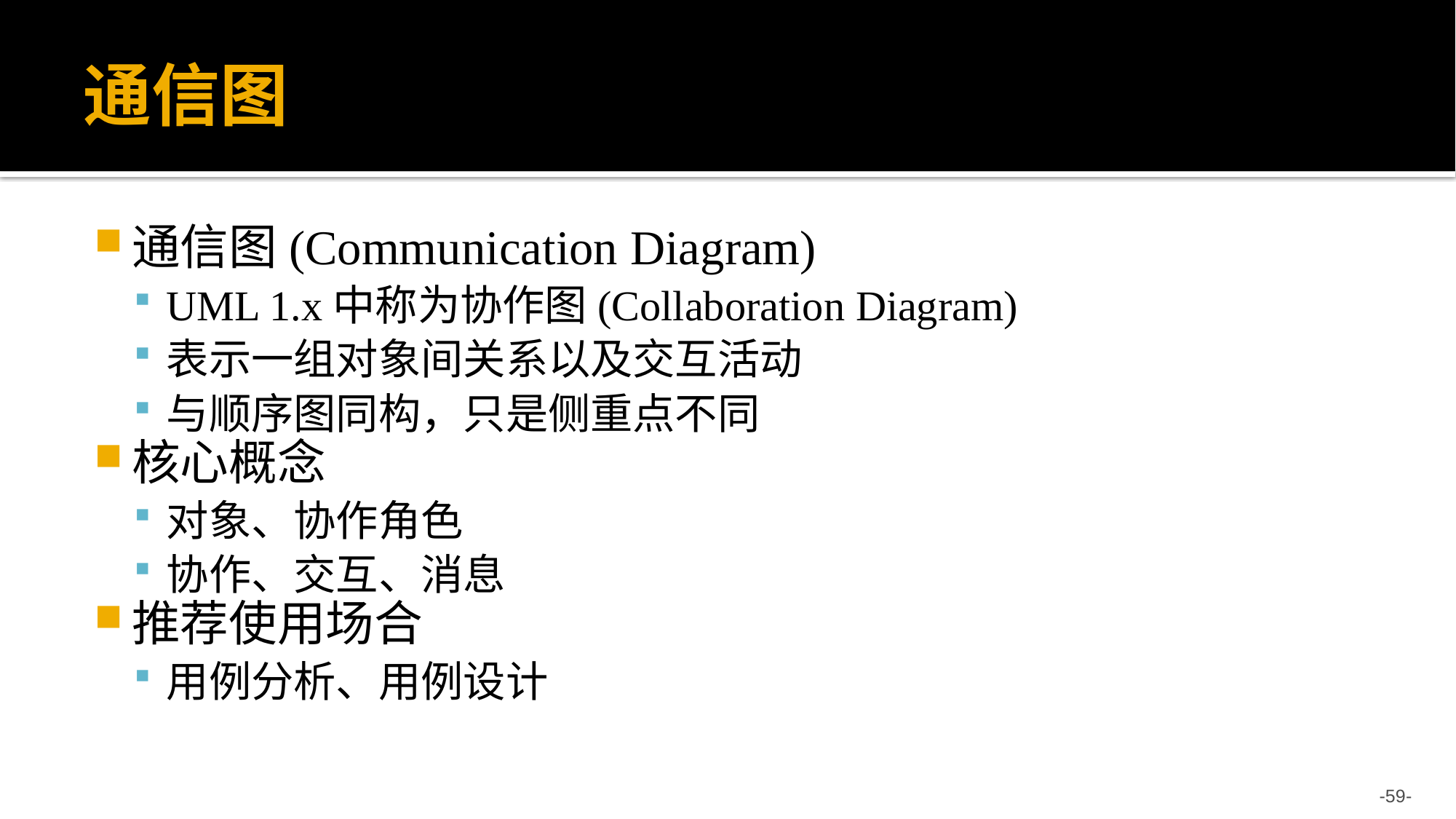

# 通信图
通信图(Communication Diagram)
UML 1.x中称为协作图(Collaboration Diagram)
表示一组对象间关系以及交互活动
与顺序图同构，只是侧重点不同
核心概念
对象、协作角色
协作、交互、消息
推荐使用场合
用例分析、用例设计
-59-